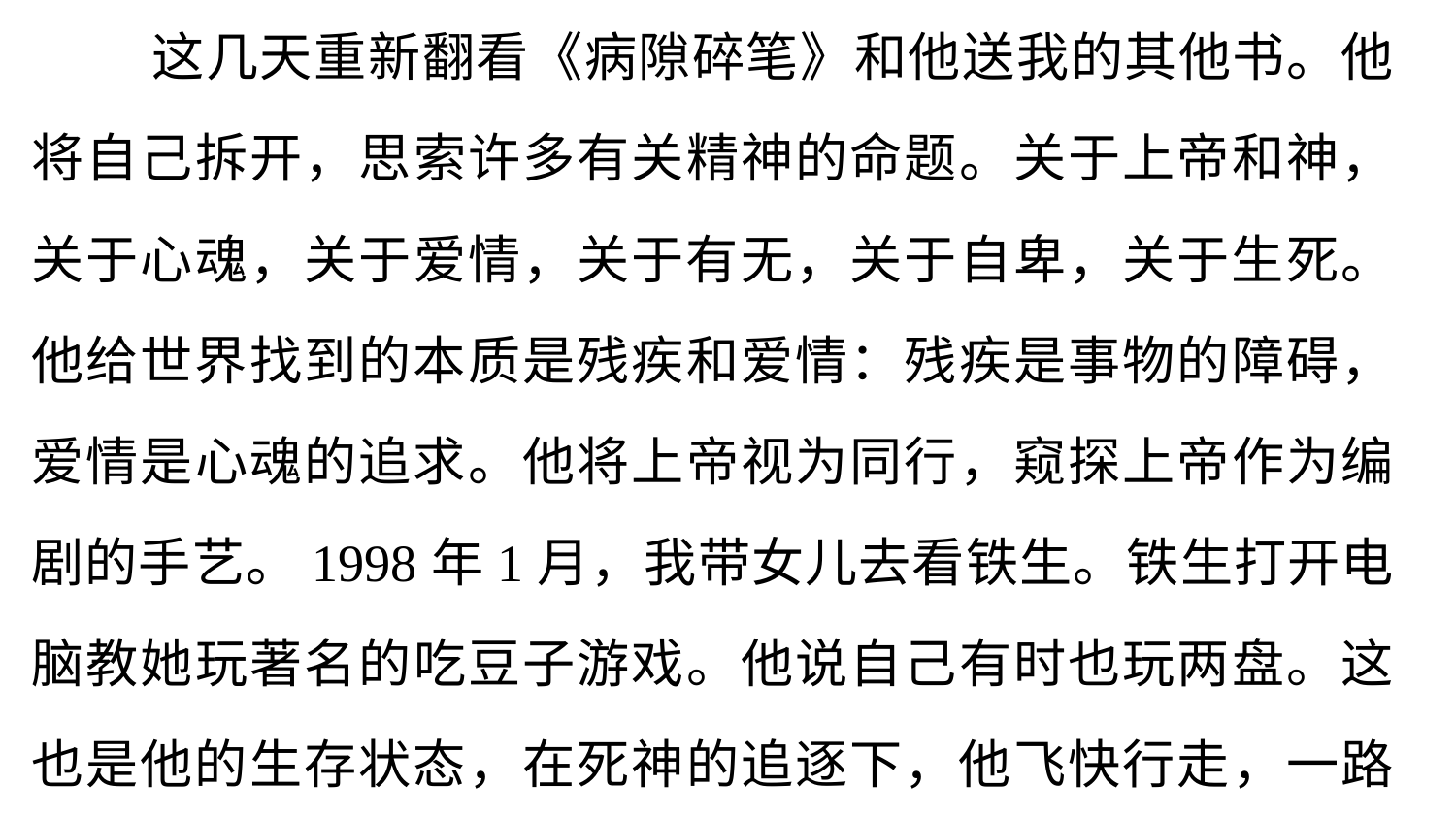

这几天重新翻看《病隙碎笔》和他送我的其他书。他将自己拆开，思索许多有关精神的命题。关于上帝和神，关于心魂，关于爱情，关于有无，关于自卑，关于生死。他给世界找到的本质是残疾和爱情：残疾是事物的障碍，爱情是心魂的追求。他将上帝视为同行，窥探上帝作为编剧的手艺。1998年1月，我带女儿去看铁生。铁生打开电脑教她玩著名的吃豆子游戏。他说自己有时也玩两盘。这也是他的生存状态，在死神的追逐下，他飞快行走，一路跳